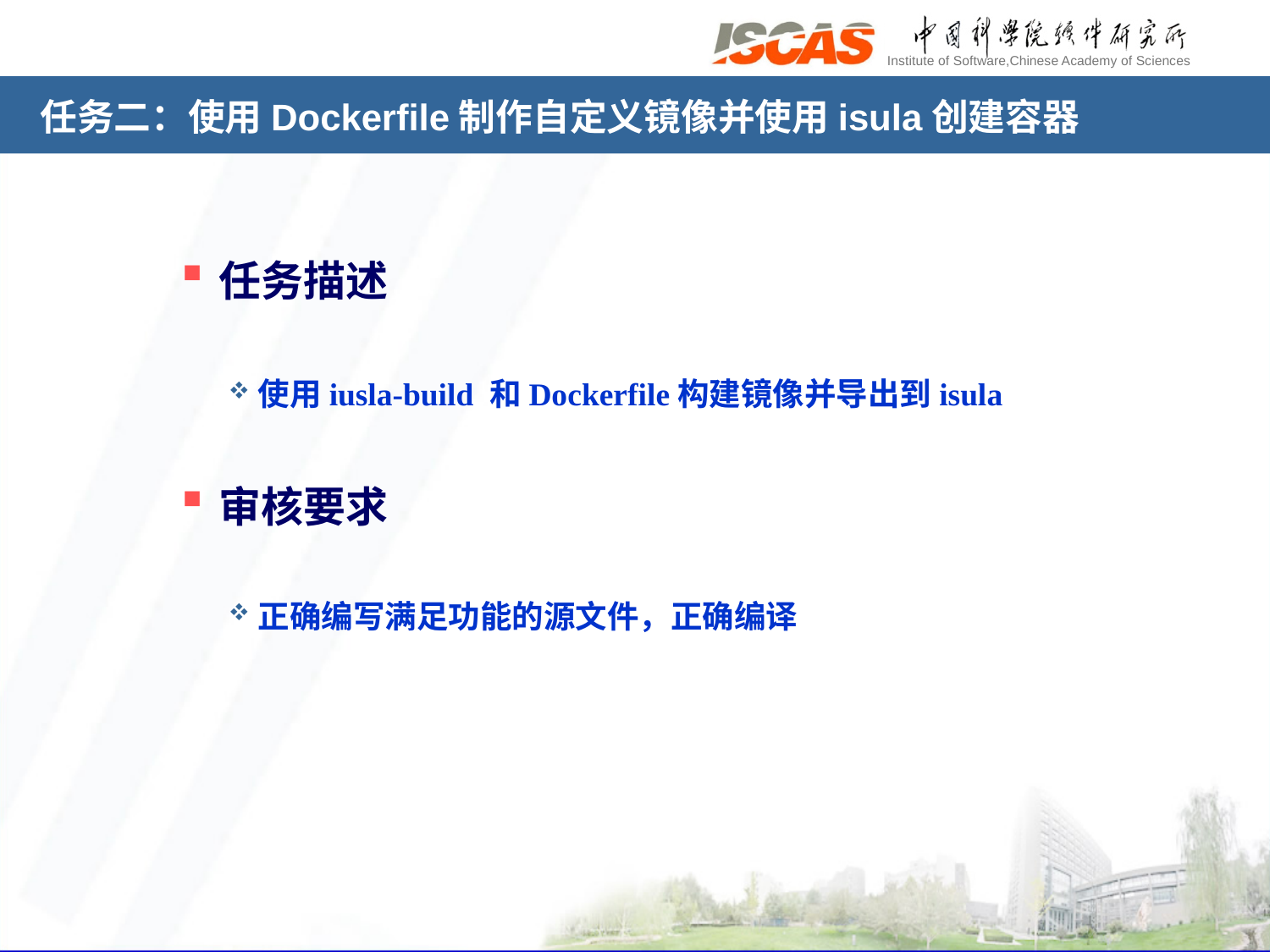

# 任务二：使用Dockerfile制作自定义镜像并使用isula创建容器
任务描述

使用iusla-build 和Dockerfile构建镜像并导出到isula

审核要求

正确编写满足功能的源文件，正确编译